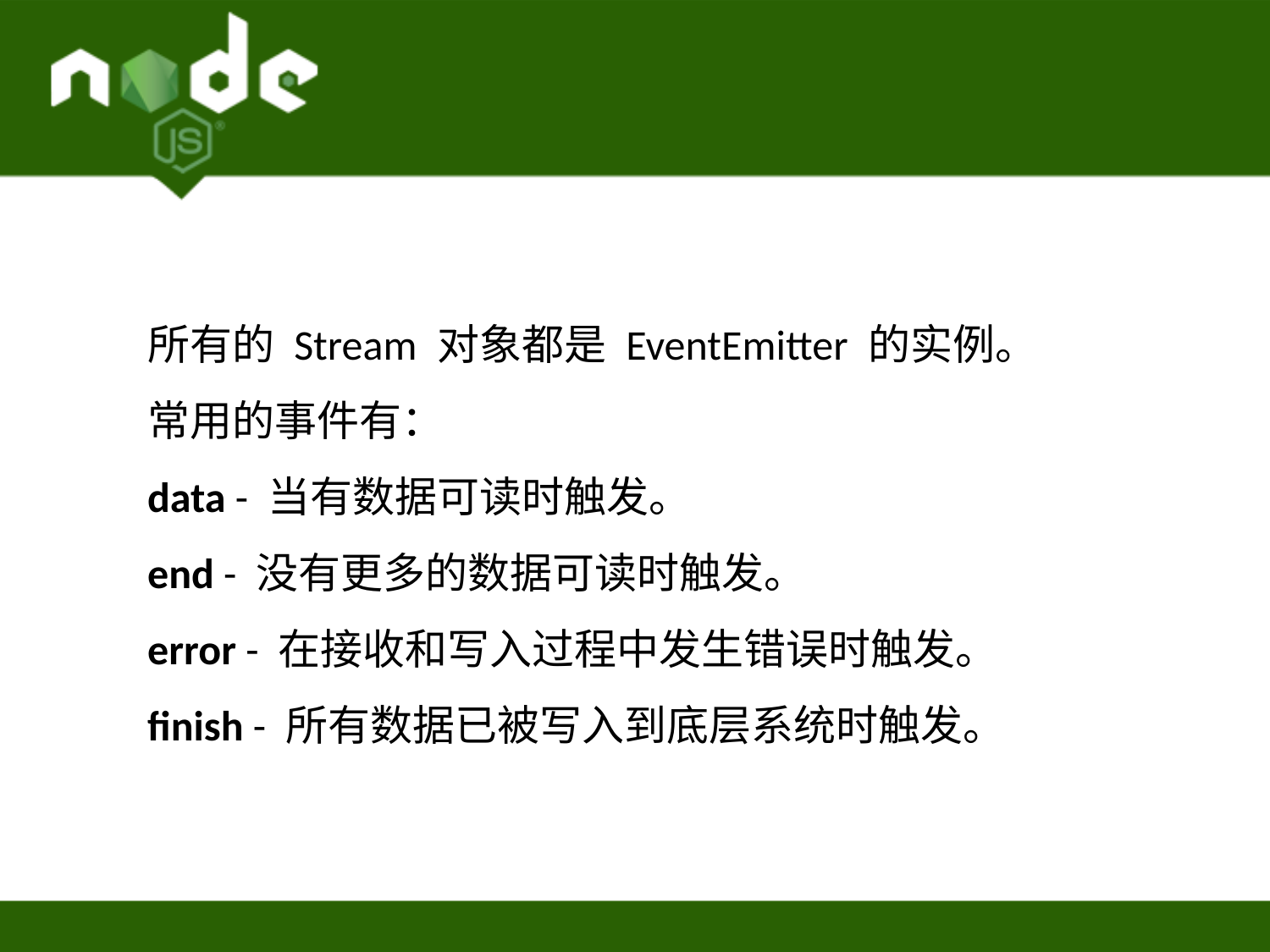

所有的 Stream 对象都是 EventEmitter 的实例。
常用的事件有：
data - 当有数据可读时触发。
end - 没有更多的数据可读时触发。
error - 在接收和写入过程中发生错误时触发。
finish - 所有数据已被写入到底层系统时触发。